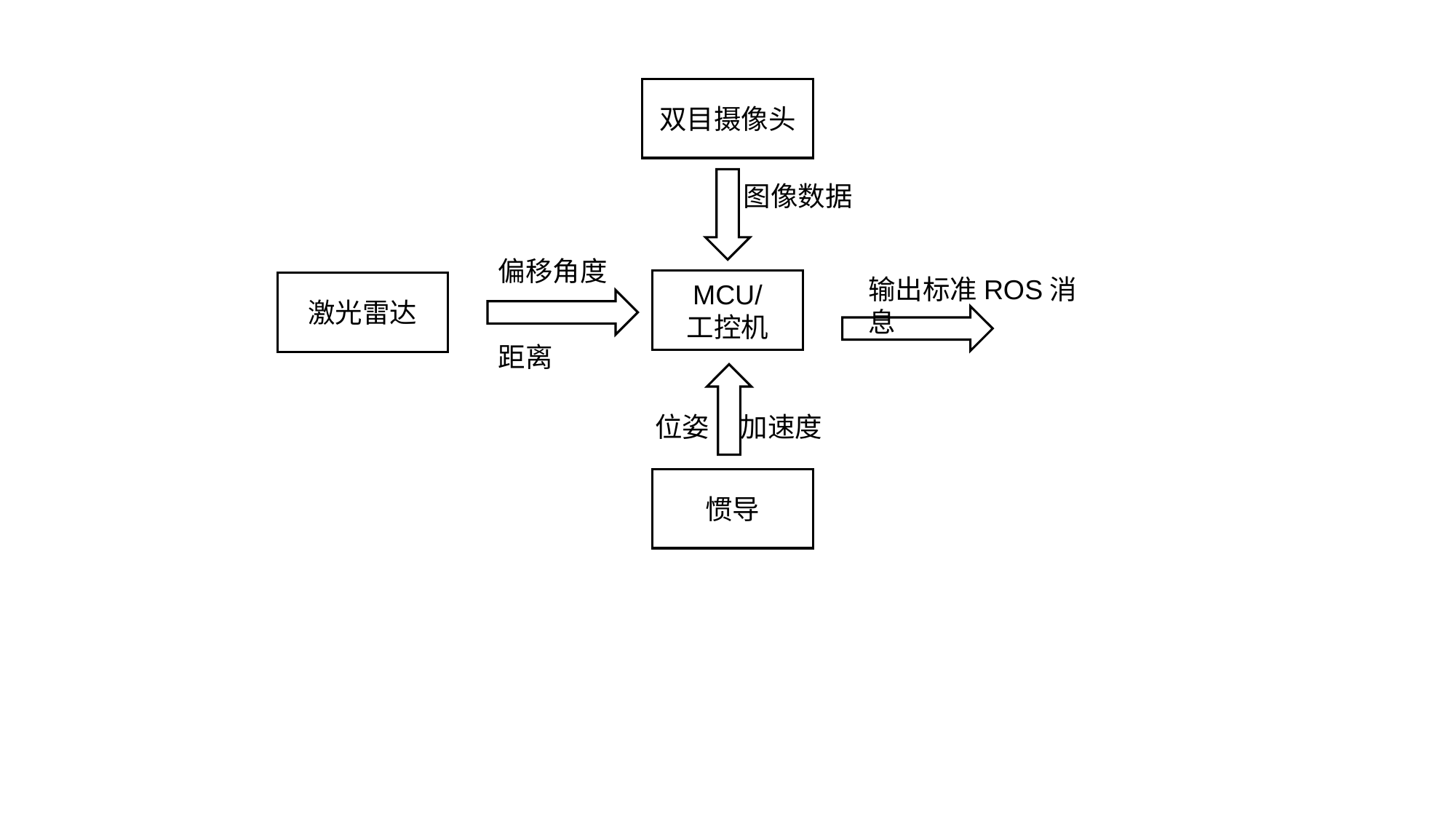

双目摄像头
图像数据

偏移角度
输出标准ROS消息
MCU/
工控机
激光雷达

距离

位姿     加速度
惯导